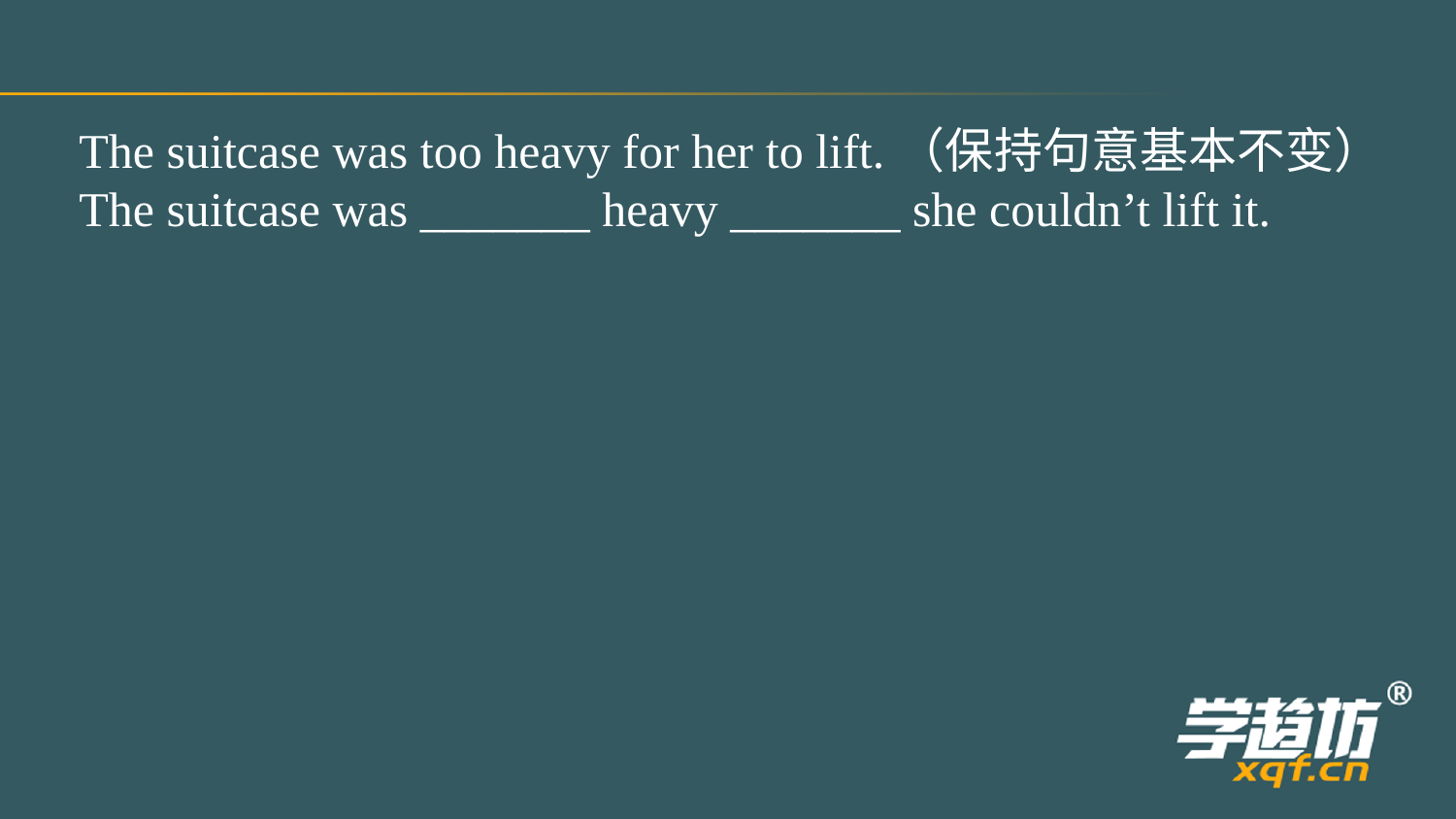

The suitcase was too heavy for her to lift.（保持句意基本不变）
The suitcase was _______ heavy _______ she couldn’t lift it.